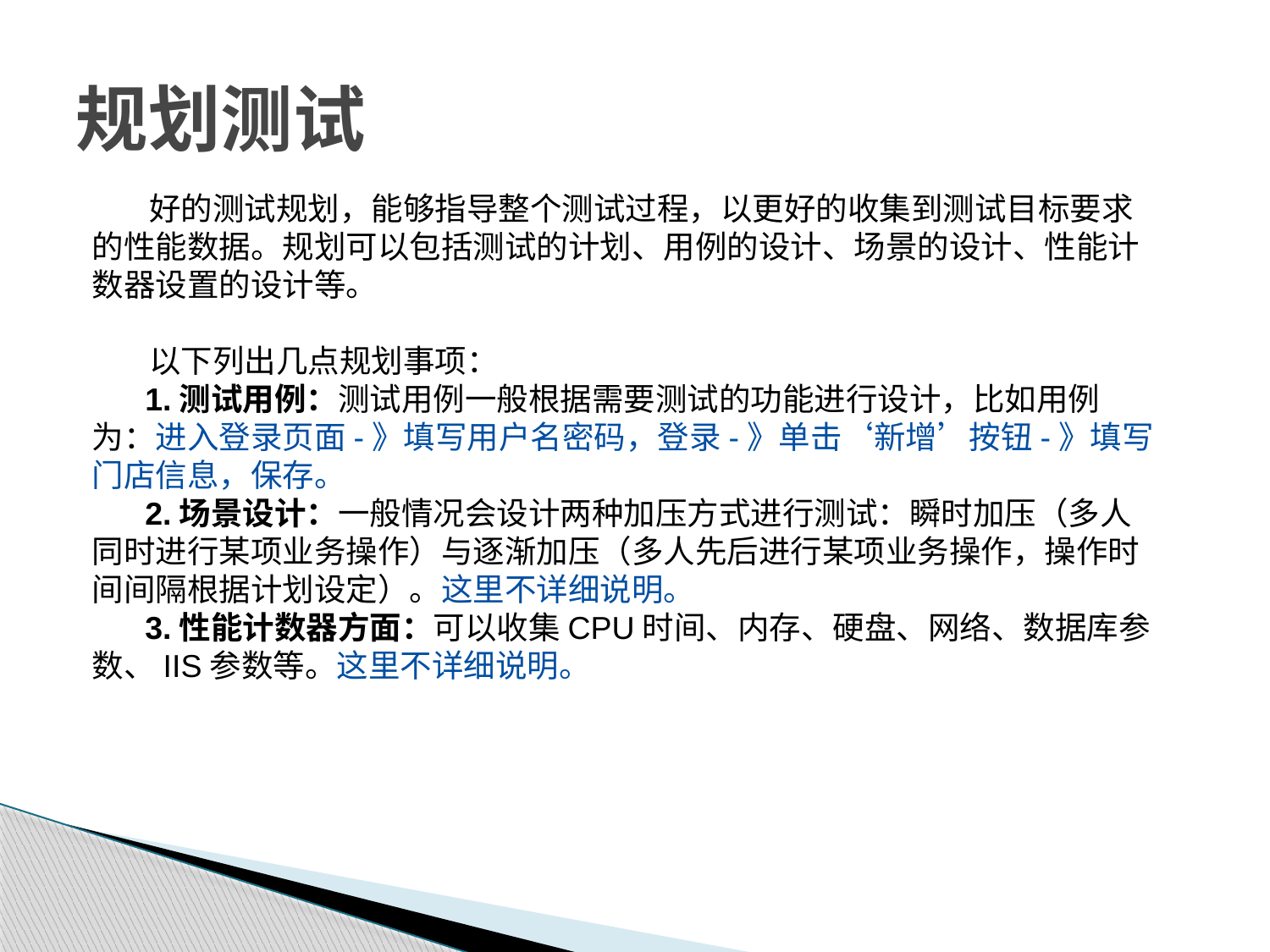

# 规划测试
  好的测试规划，能够指导整个测试过程，以更好的收集到测试目标要求的性能数据。规划可以包括测试的计划、用例的设计、场景的设计、性能计数器设置的设计等。

  以下列出几点规划事项：
  1.测试用例：测试用例一般根据需要测试的功能进行设计，比如用例为：进入登录页面-》填写用户名密码，登录-》单击‘新增’按钮-》填写门店信息，保存。
  2.场景设计：一般情况会设计两种加压方式进行测试：瞬时加压（多人同时进行某项业务操作）与逐渐加压（多人先后进行某项业务操作，操作时间间隔根据计划设定）。这里不详细说明。
  3.性能计数器方面：可以收集CPU时间、内存、硬盘、网络、数据库参数、IIS参数等。这里不详细说明。